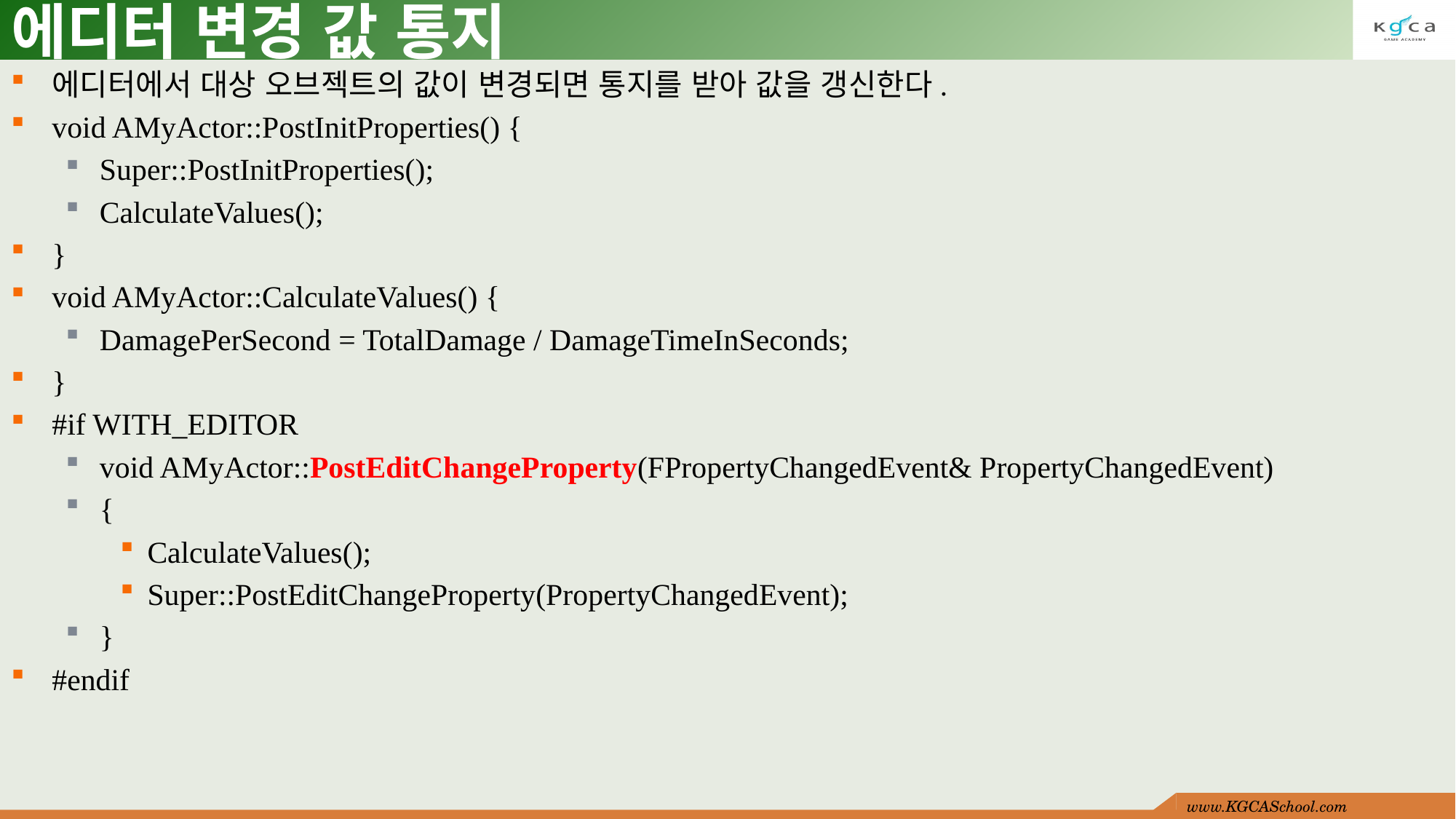

# 에디터 변경 값 통지
에디터에서 대상 오브젝트의 값이 변경되면 통지를 받아 값을 갱신한다.
void AMyActor::PostInitProperties() {
Super::PostInitProperties();
CalculateValues();
}
void AMyActor::CalculateValues() {
DamagePerSecond = TotalDamage / DamageTimeInSeconds;
}
#if WITH_EDITOR
void AMyActor::PostEditChangeProperty(FPropertyChangedEvent& PropertyChangedEvent)
{
CalculateValues();
Super::PostEditChangeProperty(PropertyChangedEvent);
}
#endif